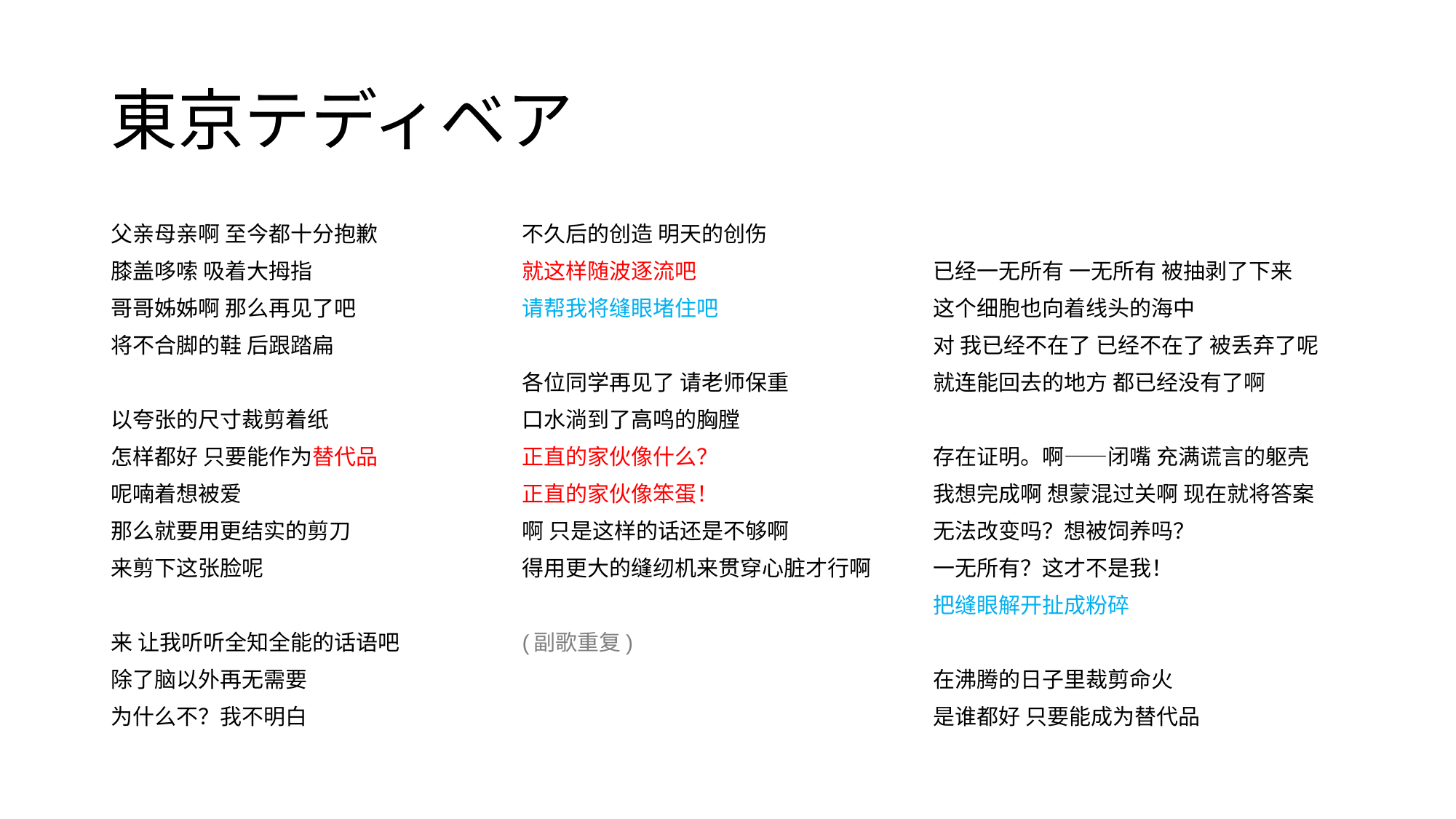

# 東京テディベア
父亲母亲啊 至今都十分抱歉
膝盖哆嗦 吸着大拇指
哥哥姊姊啊 那么再见了吧
将不合脚的鞋 后跟踏扁

以夸张的尺寸裁剪着纸
怎样都好 只要能作为替代品
呢喃着想被爱
那么就要用更结实的剪刀
来剪下这张脸呢

来 让我听听全知全能的话语吧
除了脑以外再无需要
为什么不？我不明白
不久后的创造 明天的创伤
就这样随波逐流吧
请帮我将缝眼堵住吧

各位同学再见了 请老师保重
口水淌到了高鸣的胸膛
正直的家伙像什么？
正直的家伙像笨蛋！
啊 只是这样的话还是不够啊
得用更大的缝纫机来贯穿心脏才行啊

(副歌重复)

已经一无所有 一无所有 被抽剥了下来
这个细胞也向着线头的海中
对 我已经不在了 已经不在了 被丢弃了呢
就连能回去的地方 都已经没有了啊

存在证明。啊——闭嘴 充满谎言的躯壳
我想完成啊 想蒙混过关啊 现在就将答案
无法改变吗？想被饲养吗？
一无所有？这才不是我！
把缝眼解开扯成粉碎

在沸腾的日子里裁剪命火
是谁都好 只要能成为替代品